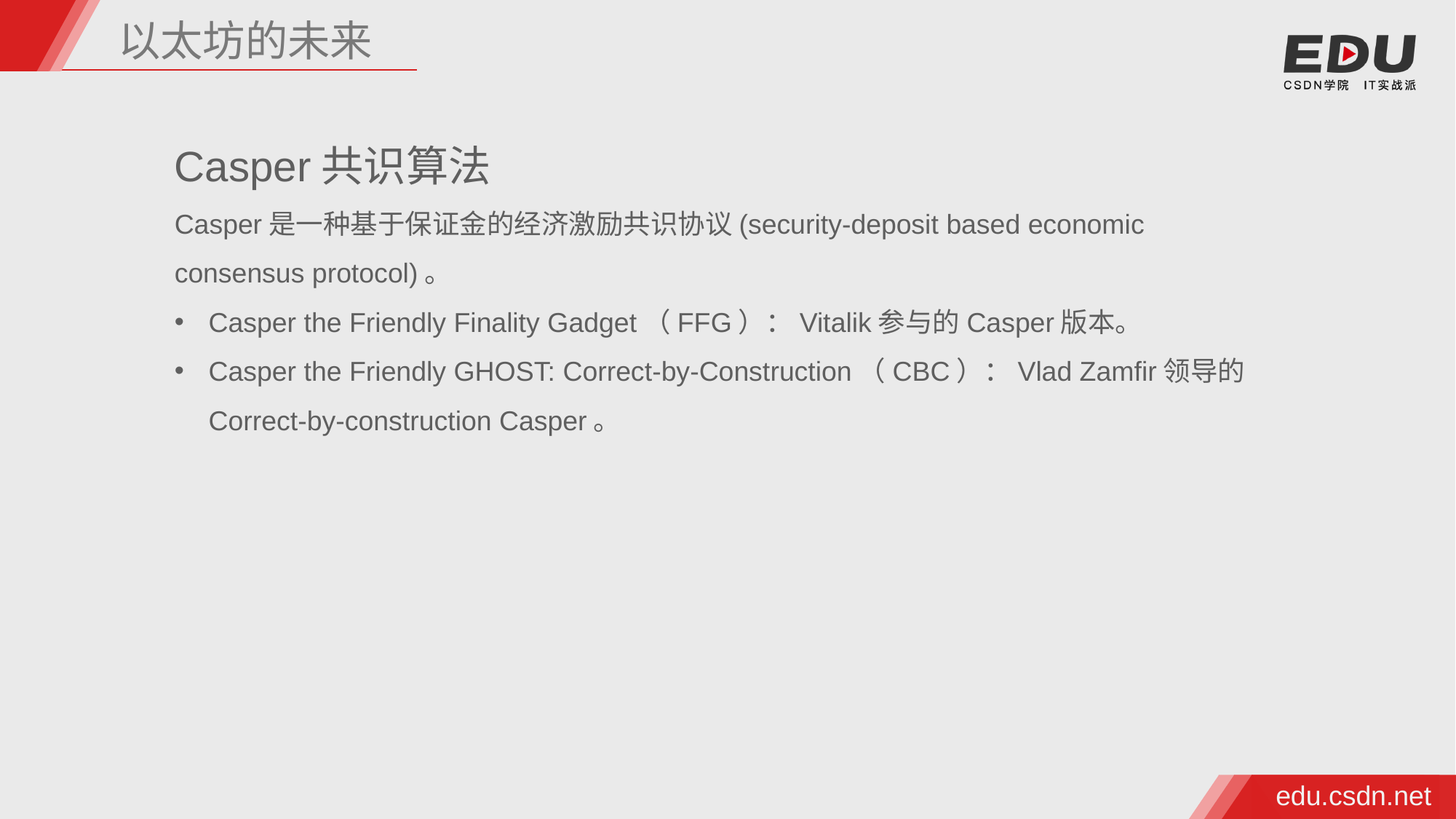

以太坊的未来
Casper共识算法
Casper是一种基于保证金的经济激励共识协议(security-deposit based economic consensus protocol)。
Casper the Friendly Finality Gadget（FFG）：Vitalik参与的Casper版本。
Casper the Friendly GHOST: Correct-by-Construction（CBC）：Vlad Zamfir领导的Correct-by-construction Casper。